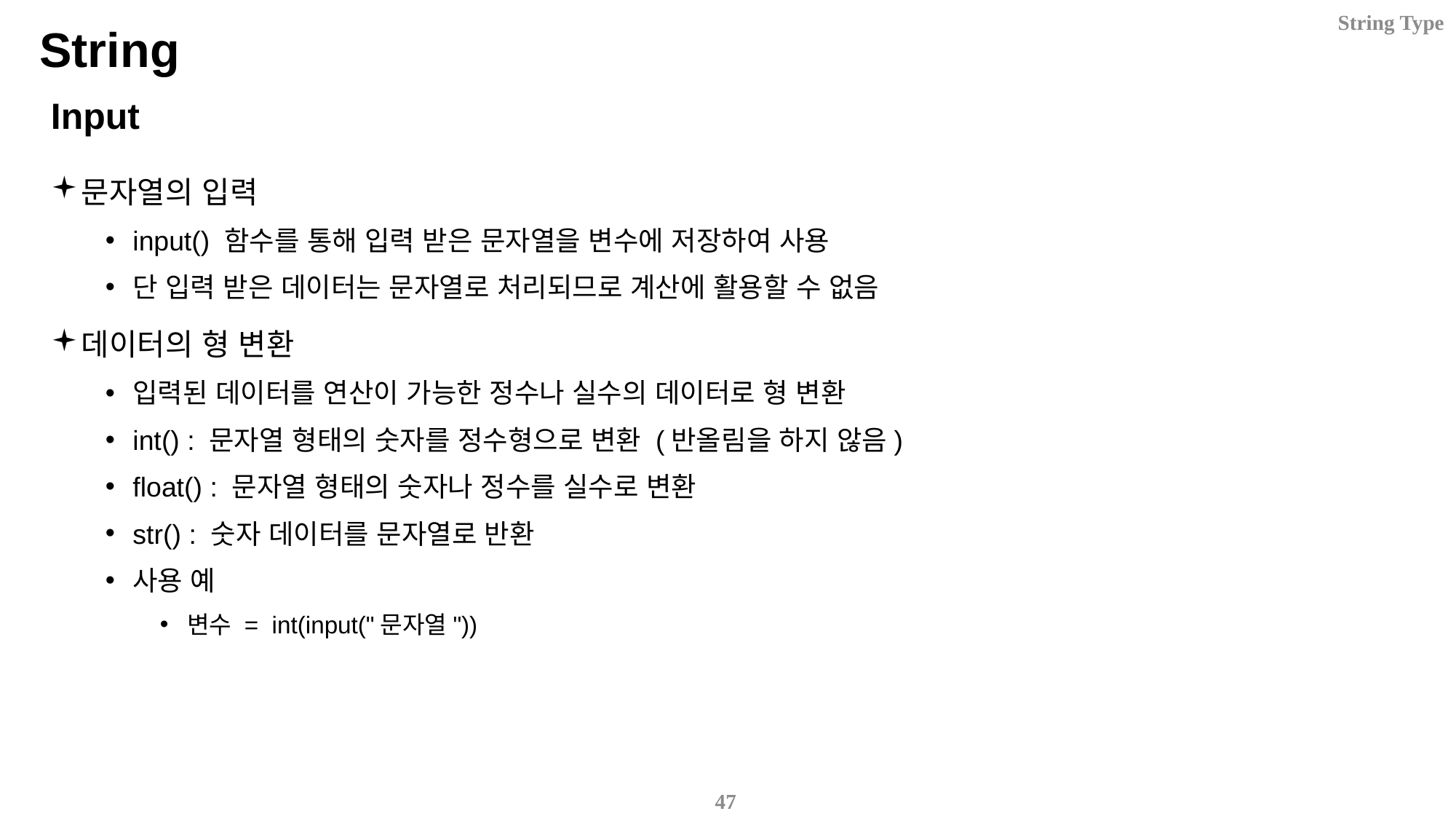

String Type
# String
Input
문자열의 입력
input() 함수를 통해 입력 받은 문자열을 변수에 저장하여 사용
단 입력 받은 데이터는 문자열로 처리되므로 계산에 활용할 수 없음
데이터의 형 변환
입력된 데이터를 연산이 가능한 정수나 실수의 데이터로 형 변환
int() : 문자열 형태의 숫자를 정수형으로 변환 (반올림을 하지 않음)
float() : 문자열 형태의 숫자나 정수를 실수로 변환
str() : 숫자 데이터를 문자열로 반환
사용 예
변수 =  int(input("문자열"))

47